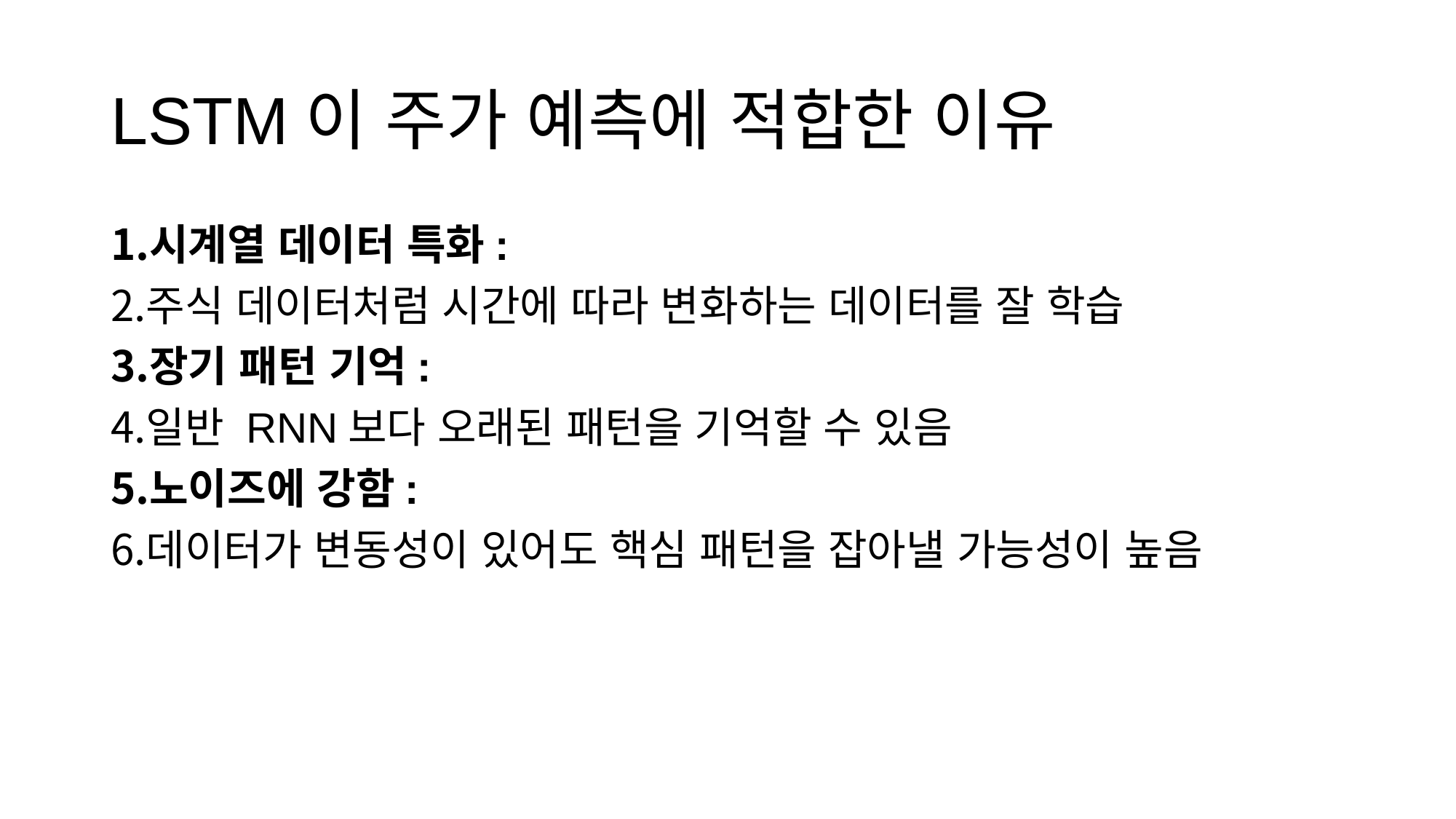

# LSTM이 주가 예측에 적합한 이유
시계열 데이터 특화:
주식 데이터처럼 시간에 따라 변화하는 데이터를 잘 학습
장기 패턴 기억:
일반 RNN보다 오래된 패턴을 기억할 수 있음
노이즈에 강함:
데이터가 변동성이 있어도 핵심 패턴을 잡아낼 가능성이 높음